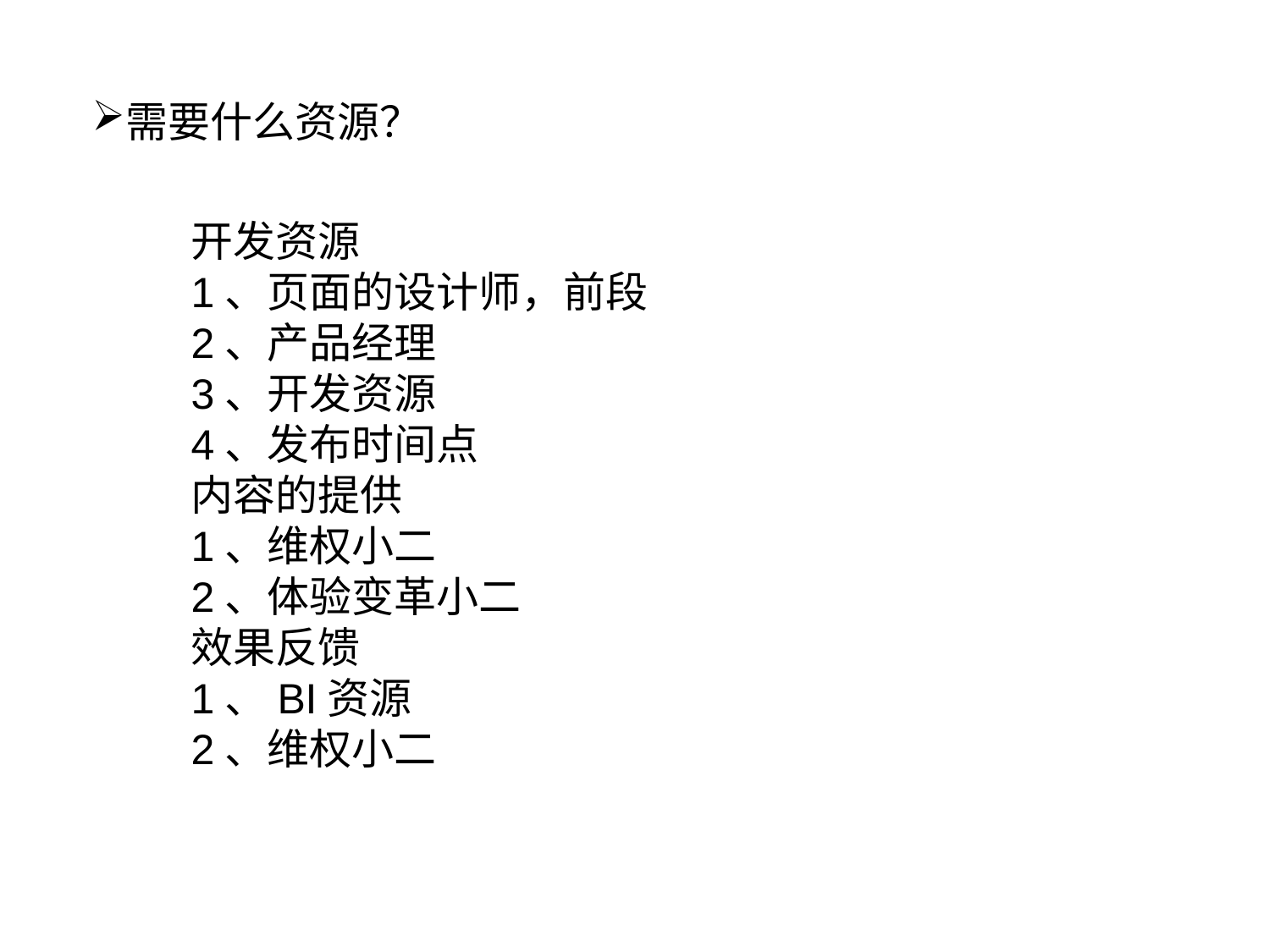

需要什么资源？
开发资源
1、页面的设计师，前段
2、产品经理
3、开发资源
4、发布时间点
内容的提供
1、维权小二
2、体验变革小二
效果反馈
1、BI资源
2、维权小二